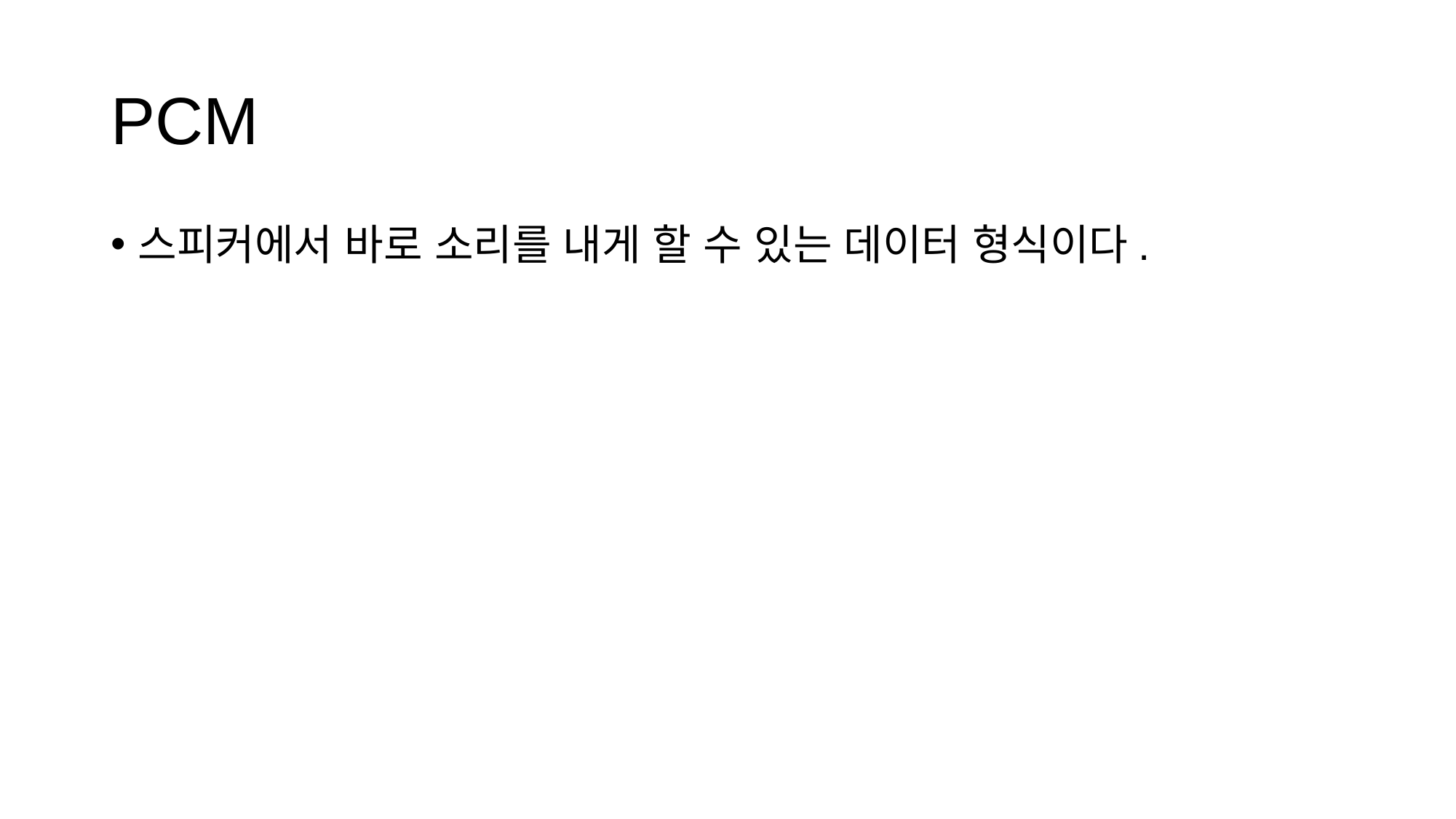

# PCM
스피커에서 바로 소리를 내게 할 수 있는 데이터 형식이다.